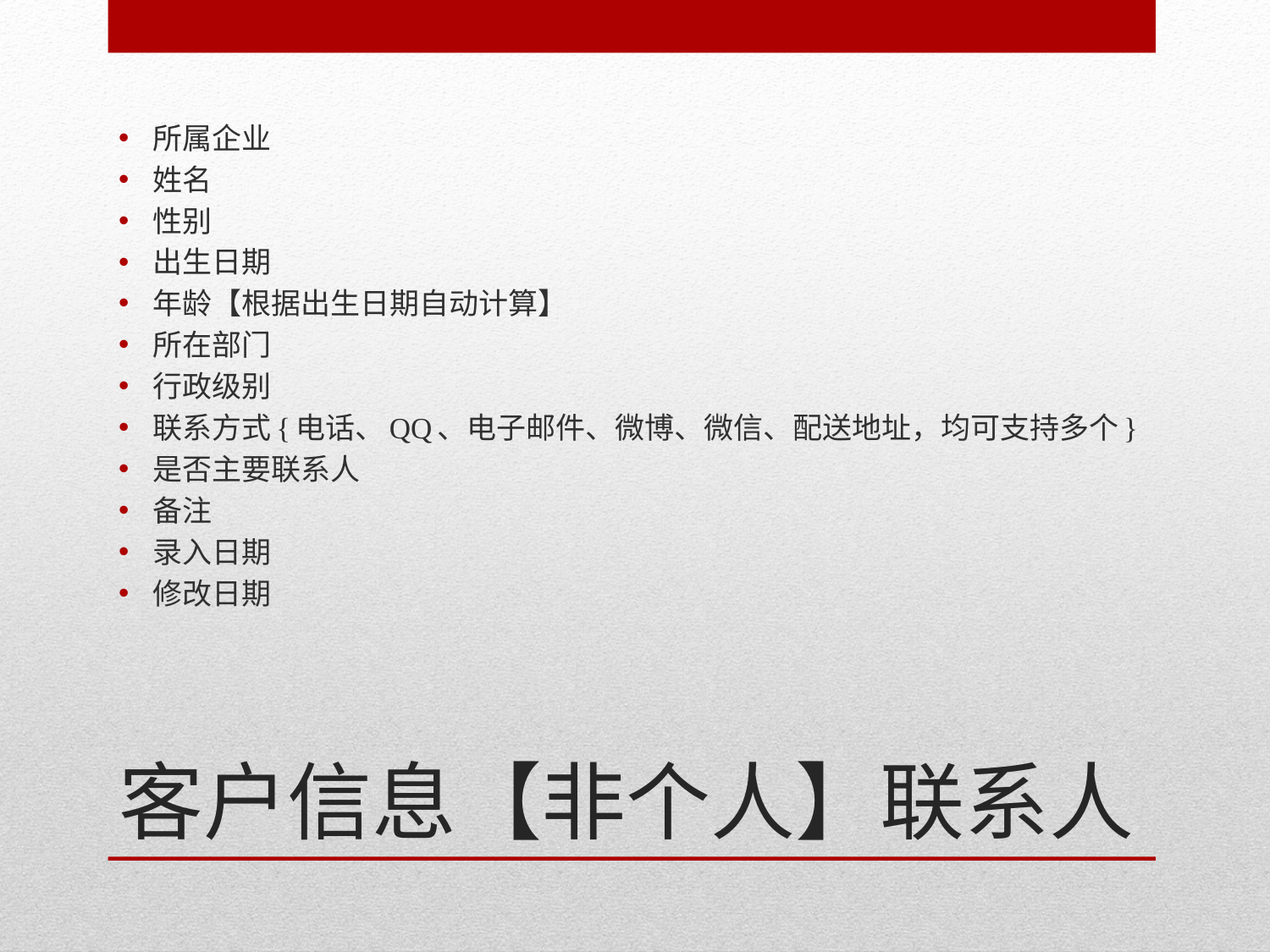

所属企业
姓名
性别
出生日期
年龄【根据出生日期自动计算】
所在部门
行政级别
联系方式{电话、QQ、电子邮件、微博、微信、配送地址，均可支持多个}
是否主要联系人
备注
录入日期
修改日期
# 客户信息【非个人】联系人